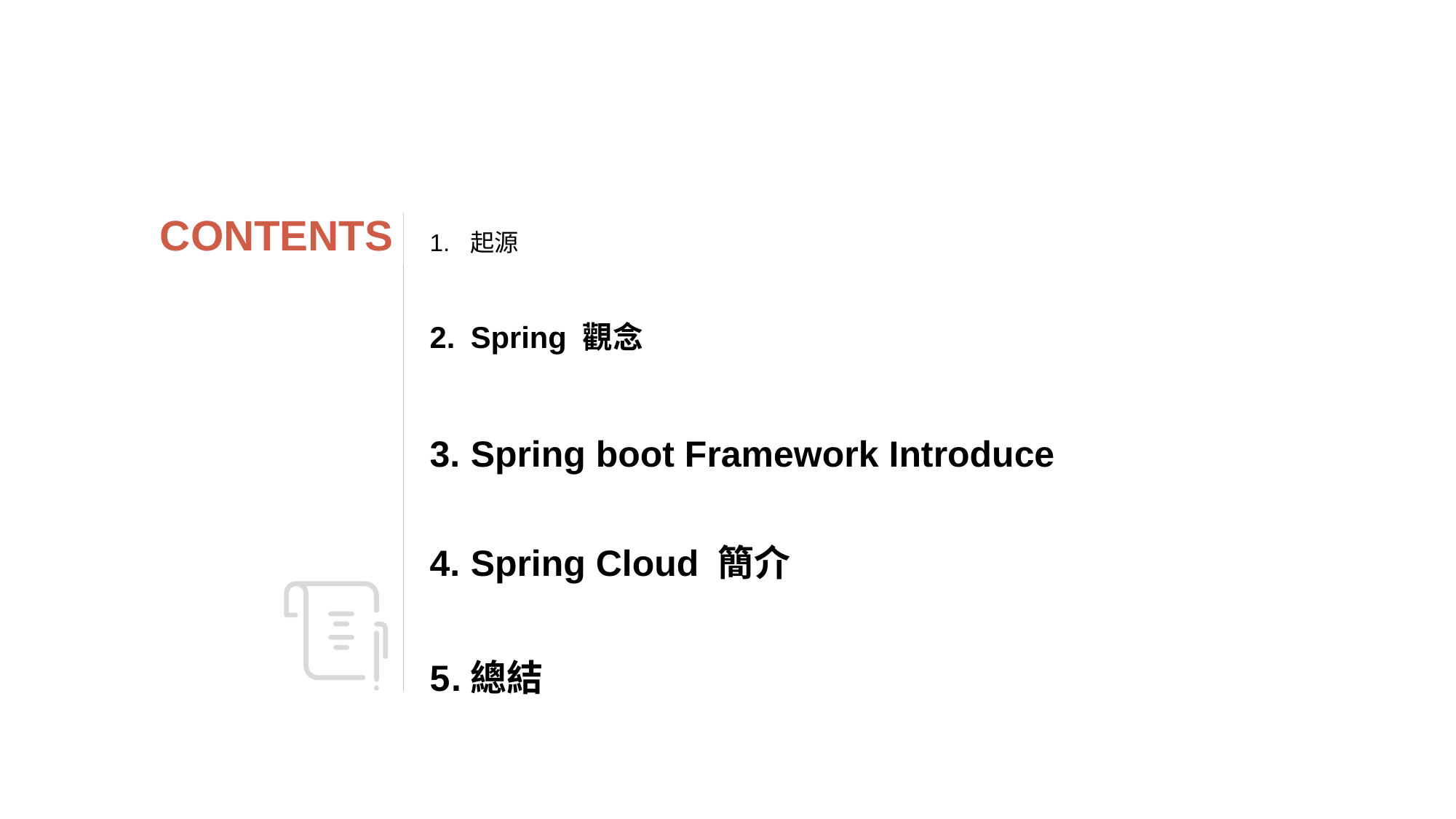

C ONTENTS
起源

Spring 觀念

Spring boot Framework Introduce

Spring Cloud 簡介

總結